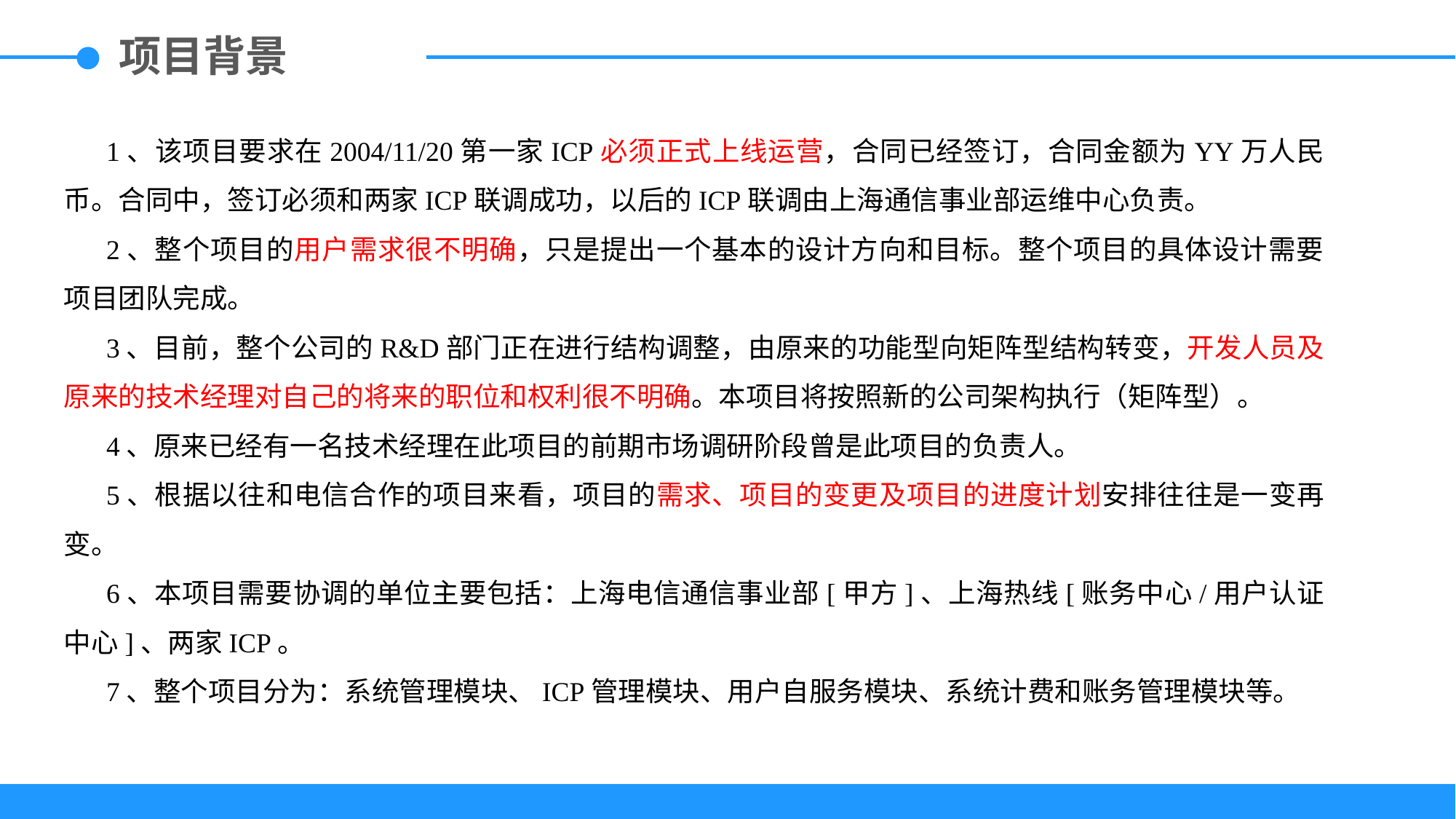

项目背景

1、该项目要求在2004/11/20第一家ICP必须正式上线运营，合同已经签订，合同金额为YY万人民币。合同中，签订必须和两家ICP联调成功，以后的ICP联调由上海通信事业部运维中心负责。
2、整个项目的用户需求很不明确，只是提出一个基本的设计方向和目标。整个项目的具体设计需要项目团队完成。
3、目前，整个公司的R&D部门正在进行结构调整，由原来的功能型向矩阵型结构转变，开发人员及原来的技术经理对自己的将来的职位和权利很不明确。本项目将按照新的公司架构执行（矩阵型）。
4、原来已经有一名技术经理在此项目的前期市场调研阶段曾是此项目的负责人。
5、根据以往和电信合作的项目来看，项目的需求、项目的变更及项目的进度计划安排往往是一变再变。
6、本项目需要协调的单位主要包括：上海电信通信事业部[甲方]、上海热线[账务中心/用户认证中心]、两家ICP。
7、整个项目分为：系统管理模块、ICP管理模块、用户自服务模块、系统计费和账务管理模块等。